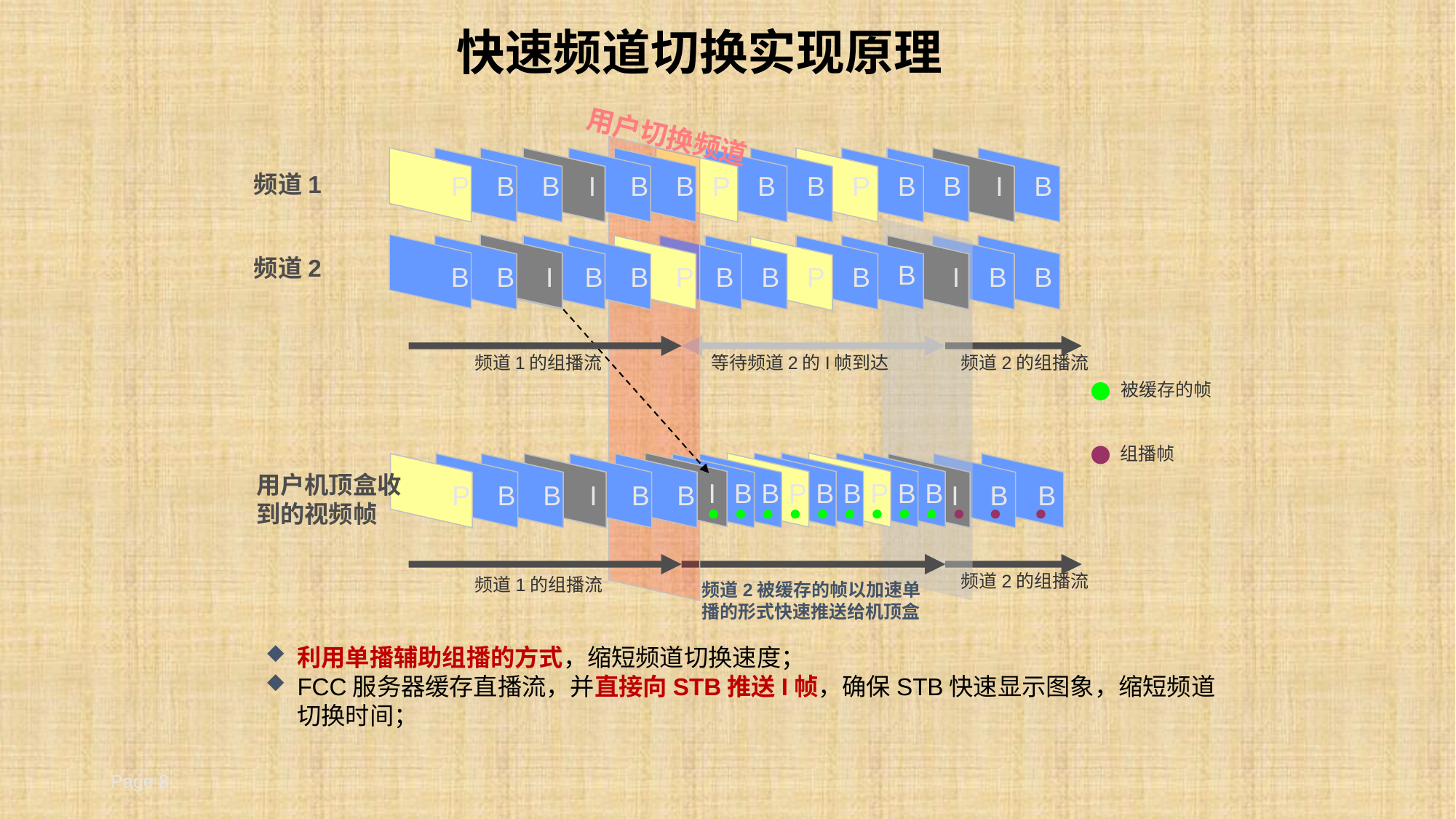

# 快速频道切换实现原理
用户切换频道

频道1
频道2
P
B
B
I
I
B
B
P
B
B
P
B
B
I
B

I
I
I
B
B
B
I
B
B
P
B
B
P
B
I
B
B

频道1的组播流

等待频道2的I帧到达

频道2的组播流

被缓存的帧

组播帧

I
B
B
P
B
B
P
B
B
用户机顶盒收到的视频帧
P
B
B
I
I
B
B
I
B
B

频道2的组播流
频道1的组播流
频道2被缓存的帧以加速单播的形式快速推送给机顶盒
利用单播辅助组播的方式，缩短频道切换速度；
FCC服务器缓存直播流，并直接向STB推送I帧，确保STB快速显示图象，缩短频道切换时间；
Page 8